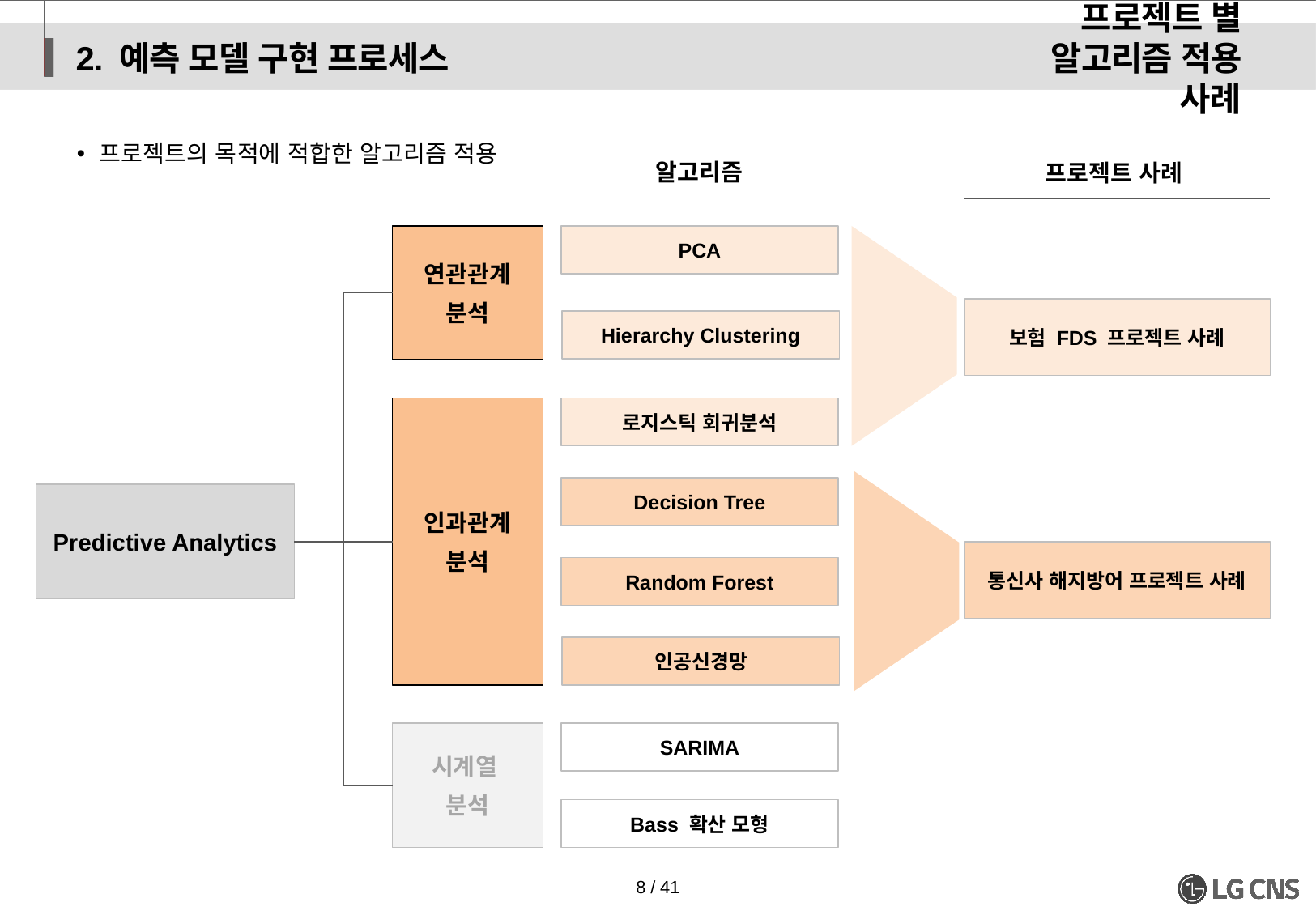

2. 예측 모델 구현 프로세스
프로젝트 별 알고리즘 적용 사례
프로젝트의 목적에 적합한 알고리즘 적용
알고리즘
프로젝트 사례
연관관계
분석
PCA

보험 FDS 프로젝트 사례
Hierarchy Clustering
인과관계
분석
로지스틱 회귀분석
Decision Tree
Predictive Analytics

통신사 해지방어 프로젝트 사례
Random Forest
인공신경망
시계열
분석
SARIMA
Bass 확산 모형